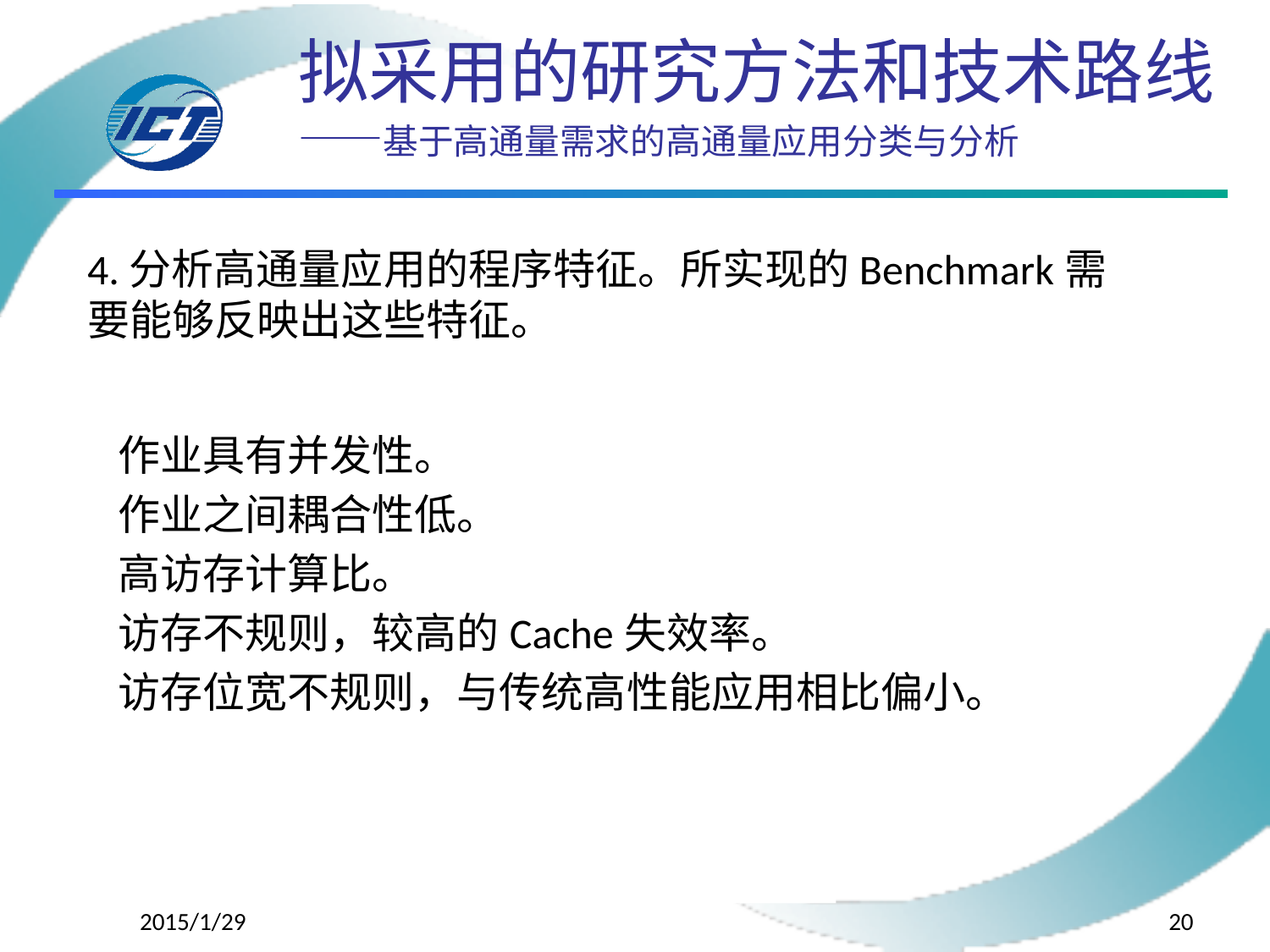

# 拟采用的研究方法和技术路线 ——基于高通量需求的高通量应用分类与分析
4.分析高通量应用的程序特征。所实现的Benchmark需要能够反映出这些特征。

作业具有并发性。
作业之间耦合性低。
高访存计算比。
访存不规则，较高的Cache失效率。
访存位宽不规则，与传统高性能应用相比偏小。

2015/1/29
20